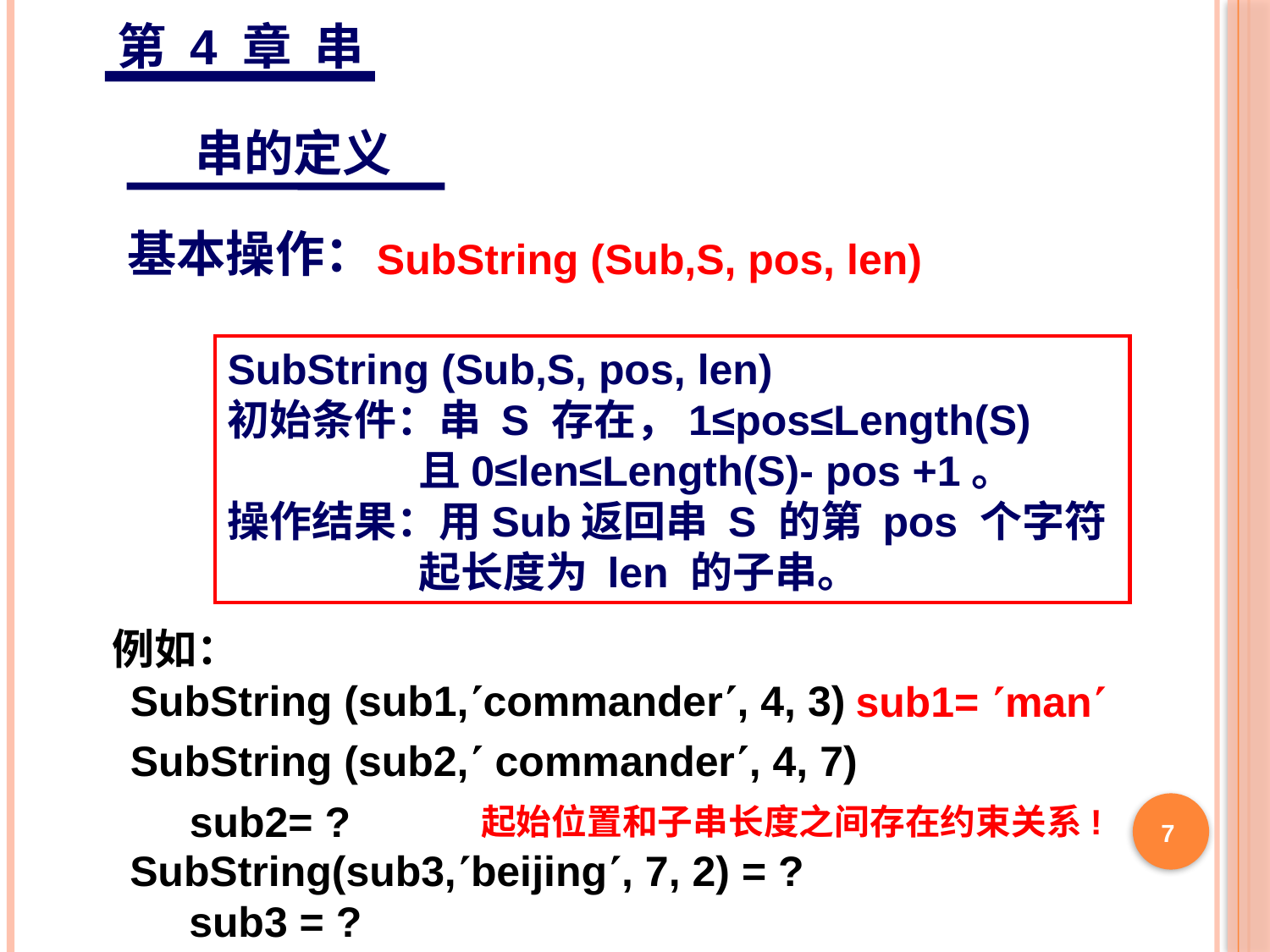

第 4 章  串

   串的定义

基本操作：
SubString (Sub,S, pos, len)
SubString (Sub,S, pos, len)
初始条件：串 S 存在，1≤pos≤Length(S)
                   且0≤len≤Length(S)- pos +1。
操作结果：用Sub返回串 S 的第 pos 个字符
                   起长度为 len 的子串。
例如：
sub1= ′man′
SubString (sub1,′commander′, 4, 3)
SubString (sub2,′ commander′, 4, 7)
     sub2= ?
起始位置和子串长度之间存在约束关系!
7
SubString(sub3,′beijing′, 7, 2) = ?
     sub3 = ?